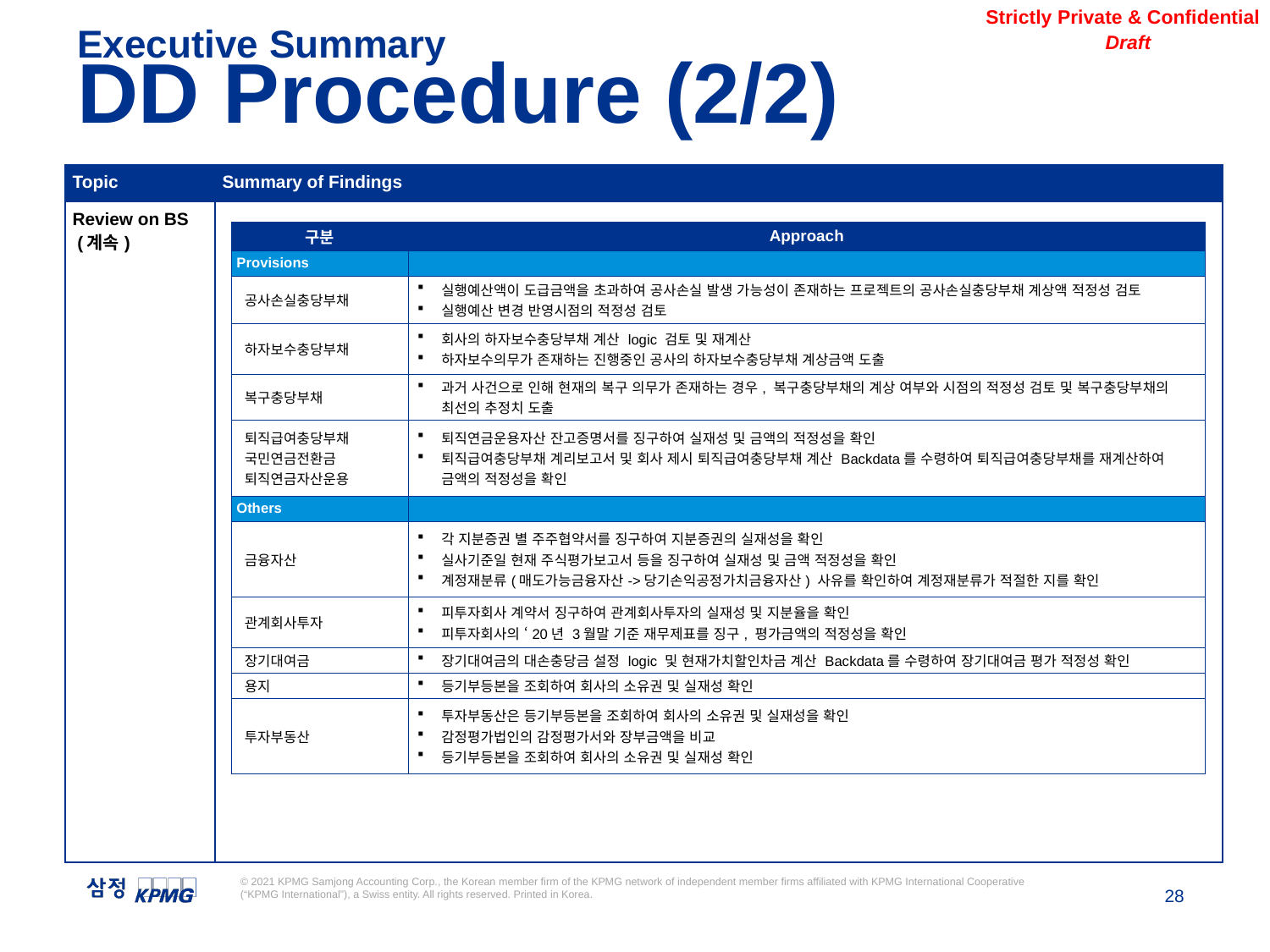

Executive Summary
DD Procedure (2/2)
| Topic | Summary of Findings |
| --- | --- |
| Review on BS (계속) |  |
| 구분 | Approach |
| --- | --- |
| Provisions |  |
| 공사손실충당부채 | 실행예산액이 도급금액을 초과하여 공사손실 발생 가능성이 존재하는 프로젝트의 공사손실충당부채 계상액 적정성 검토 실행예산 변경 반영시점의 적정성 검토 |
| 하자보수충당부채 | 회사의 하자보수충당부채 계산 logic 검토 및 재계산 하자보수의무가 존재하는 진행중인 공사의 하자보수충당부채 계상금액 도출 |
| 복구충당부채 | 과거 사건으로 인해 현재의 복구 의무가 존재하는 경우, 복구충당부채의 계상 여부와 시점의 적정성 검토 및 복구충당부채의 최선의 추정치 도출 |
| 퇴직급여충당부채 국민연금전환금 퇴직연금자산운용 | 퇴직연금운용자산 잔고증명서를 징구하여 실재성 및 금액의 적정성을 확인 퇴직급여충당부채 계리보고서 및 회사 제시 퇴직급여충당부채 계산 Backdata를 수령하여 퇴직급여충당부채를 재계산하여 금액의 적정성을 확인 |
| Others |  |
| 금융자산 | 각 지분증권 별 주주협약서를 징구하여 지분증권의 실재성을 확인 실사기준일 현재 주식평가보고서 등을 징구하여 실재성 및 금액 적정성을 확인 계정재분류(매도가능금융자산->당기손익공정가치금융자산) 사유를 확인하여 계정재분류가 적절한 지를 확인 |
| 관계회사투자 | 피투자회사 계약서 징구하여 관계회사투자의 실재성 및 지분율을 확인 피투자회사의 ‘20년 3월말 기준 재무제표를 징구, 평가금액의 적정성을 확인 |
| 장기대여금 | 장기대여금의 대손충당금 설정 logic 및 현재가치할인차금 계산 Backdata를 수령하여 장기대여금 평가 적정성 확인 |
| 용지 | 등기부등본을 조회하여 회사의 소유권 및 실재성 확인 |
| 투자부동산 | 투자부동산은 등기부등본을 조회하여 회사의 소유권 및 실재성을 확인 감정평가법인의 감정평가서와 장부금액을 비교 등기부등본을 조회하여 회사의 소유권 및 실재성 확인 |